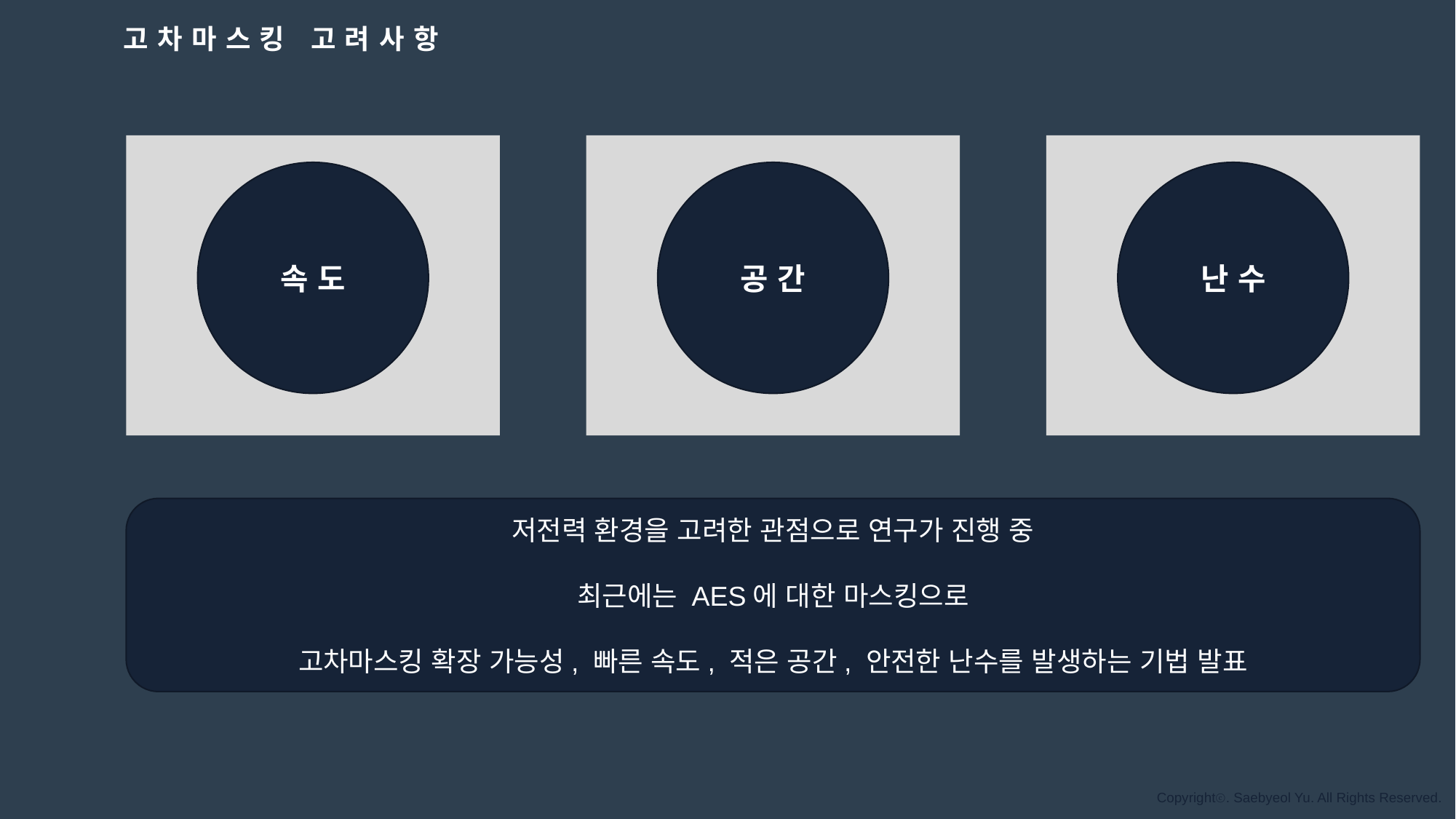

001
고차마스킹 고려사항

속도
공간
난수
저전력 환경을 고려한 관점으로 연구가 진행 중

최근에는 AES에 대한 마스킹으로

고차마스킹 확장 가능성, 빠른 속도, 적은 공간, 안전한 난수를 발생하는 기법 발표